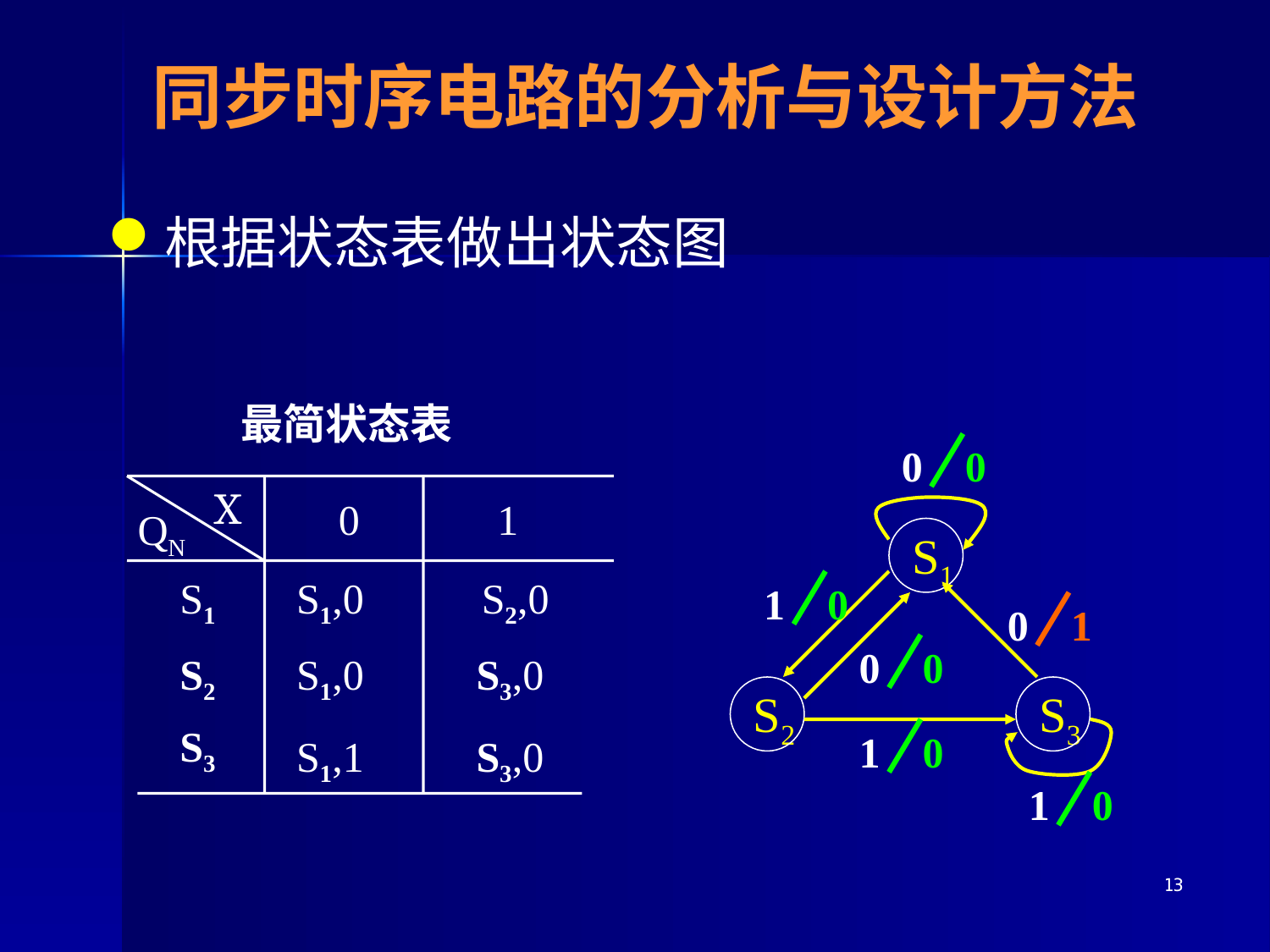

# 同步时序电路的分析与设计方法
根据状态表做出状态图
最简状态表

X

0
1
  QN

S1
S1,0
S2,0
S2
S1,0
S3,0
S3
S1,1
S3,0
0

0

S1

S2

S3
1

0

0

1

0

0

1

0

1

0

13